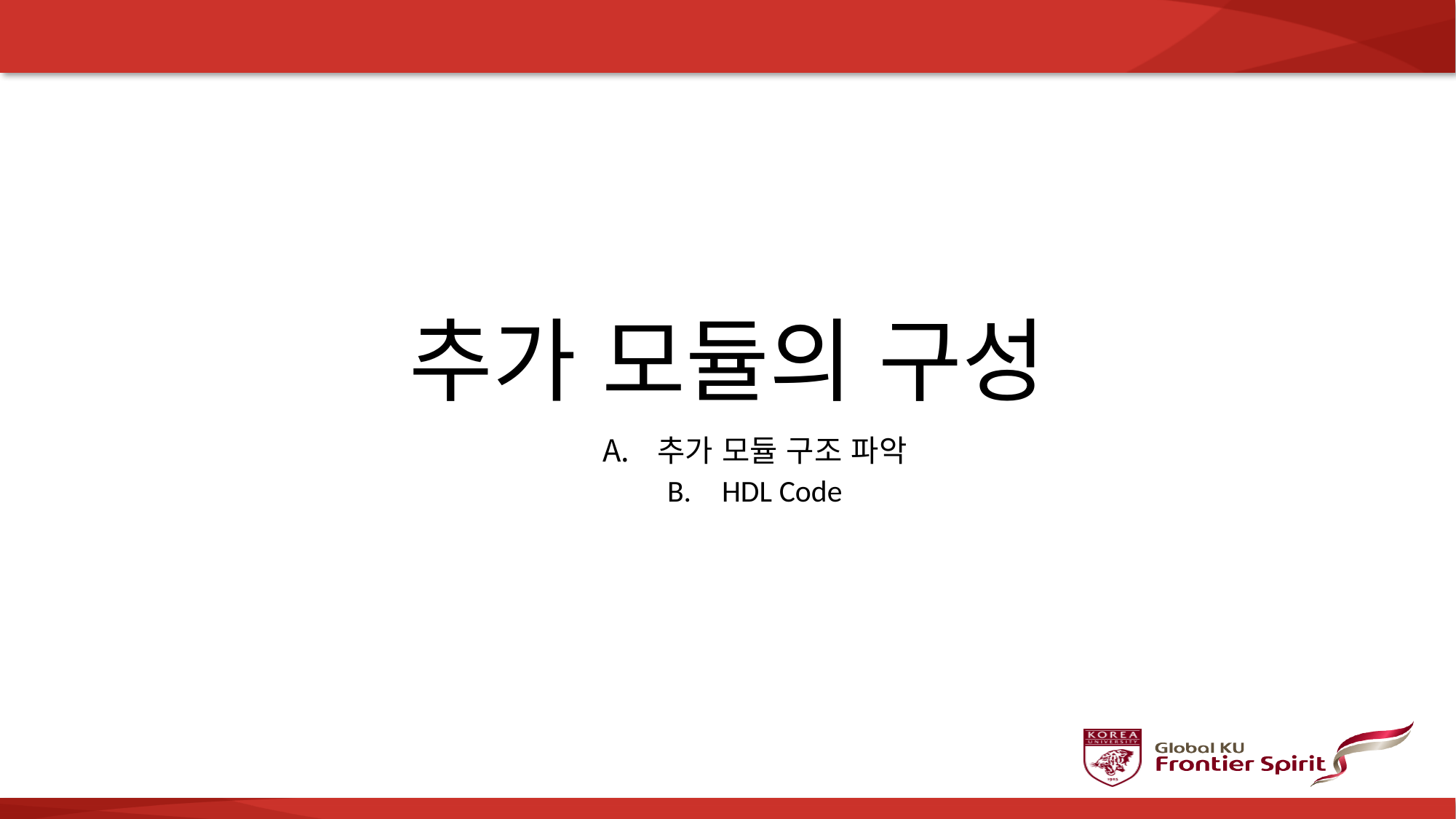

# 추가 모듈의 구성
추가 모듈 구조 파악
HDL Code